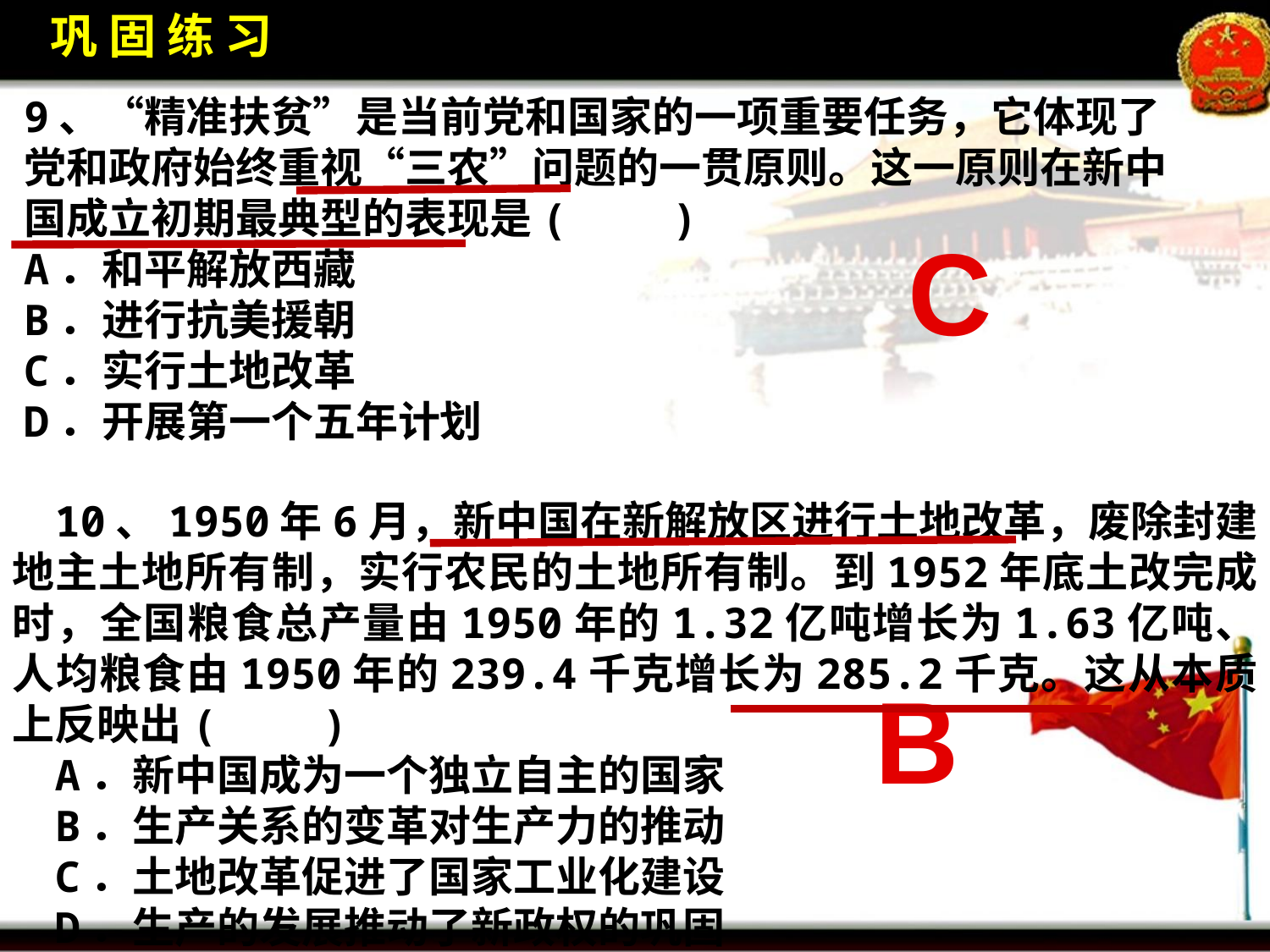

巩固练习
9、“精准扶贫”是当前党和国家的一项重要任务，它体现了党和政府始终重视“三农”问题的一贯原则。这一原则在新中国成立初期最典型的表现是(　　)
A．和平解放西藏
B．进行抗美援朝
C．实行土地改革
D．开展第一个五年计划
C
10、1950年6月，新中国在新解放区进行土地改革，废除封建地主土地所有制，实行农民的土地所有制。到1952年底土改完成时，全国粮食总产量由1950年的1.32亿吨增长为1.63亿吨、人均粮食由1950年的239.4千克增长为285.2千克。这从本质上反映出(　　)
A．新中国成为一个独立自主的国家
B．生产关系的变革对生产力的推动
C．土地改革促进了国家工业化建设
D．生产的发展推动了新政权的巩固
B